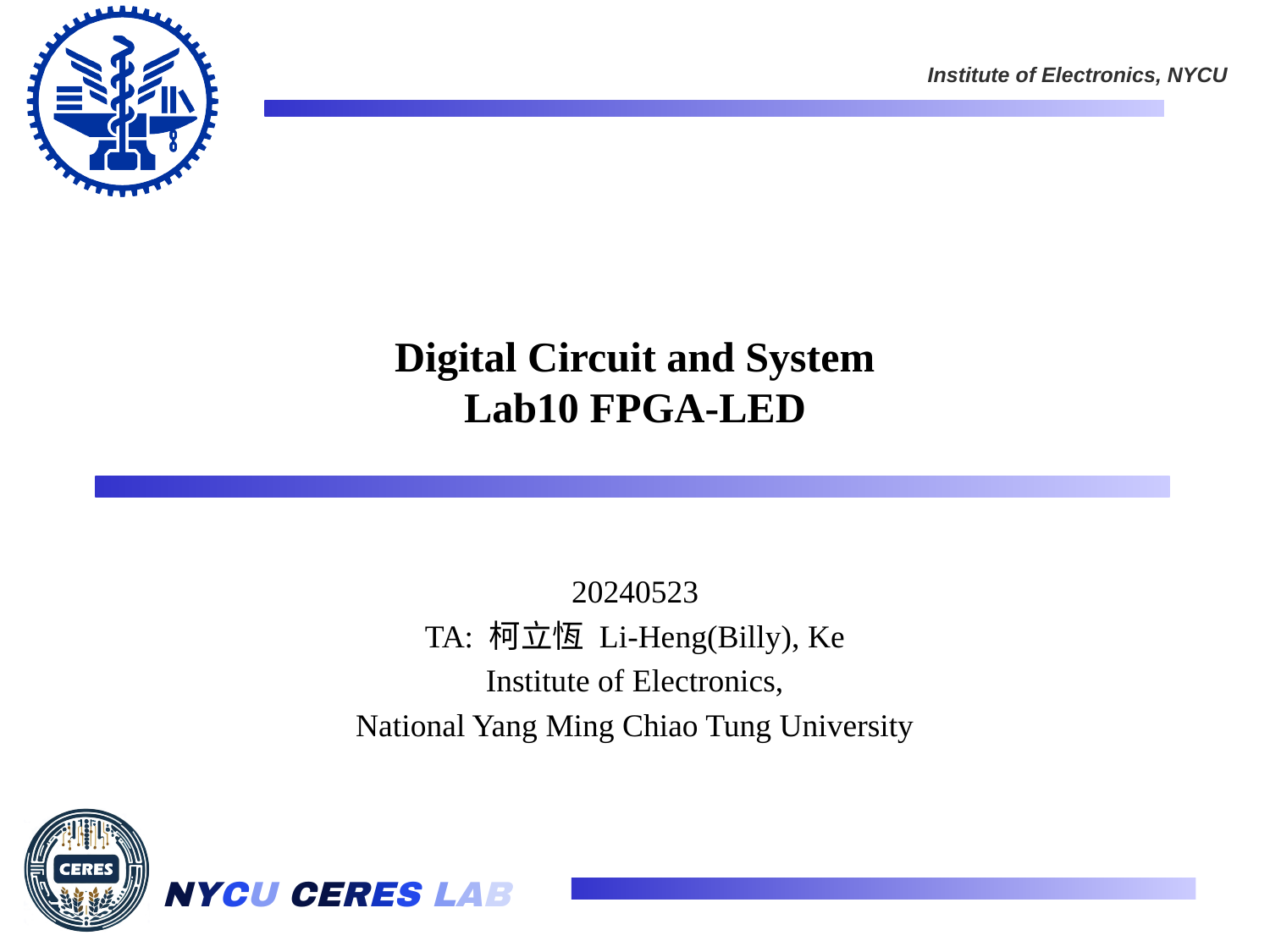

# Digital Circuit and System Lab10 FPGA-LED
20240523
TA: 柯立恆 Li-Heng(Billy), Ke
Institute of Electronics,
National Yang Ming Chiao Tung University